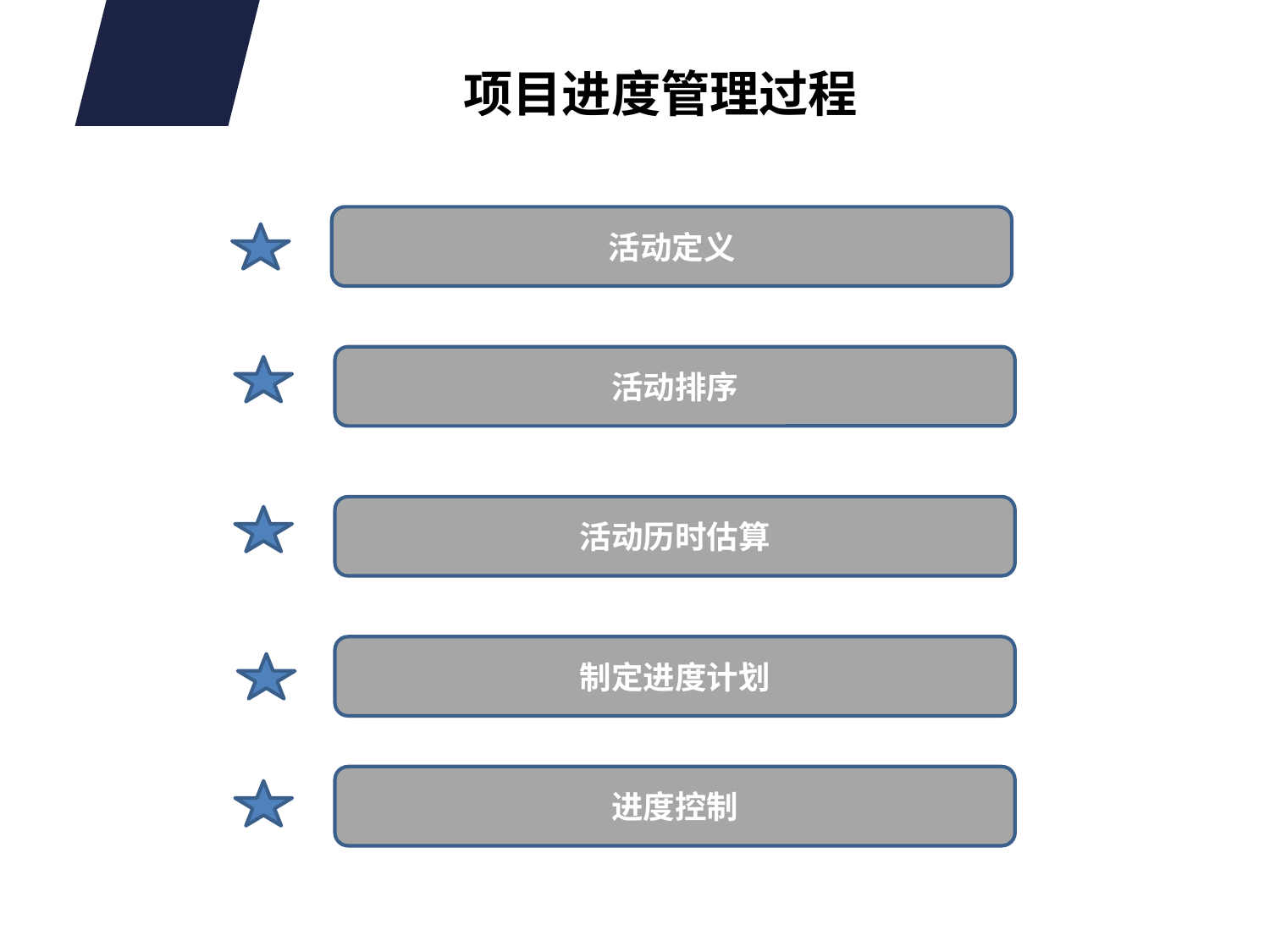

# 项目进度管理过程
活动定义

活动排序

活动历时估算

制定进度计划

进度控制